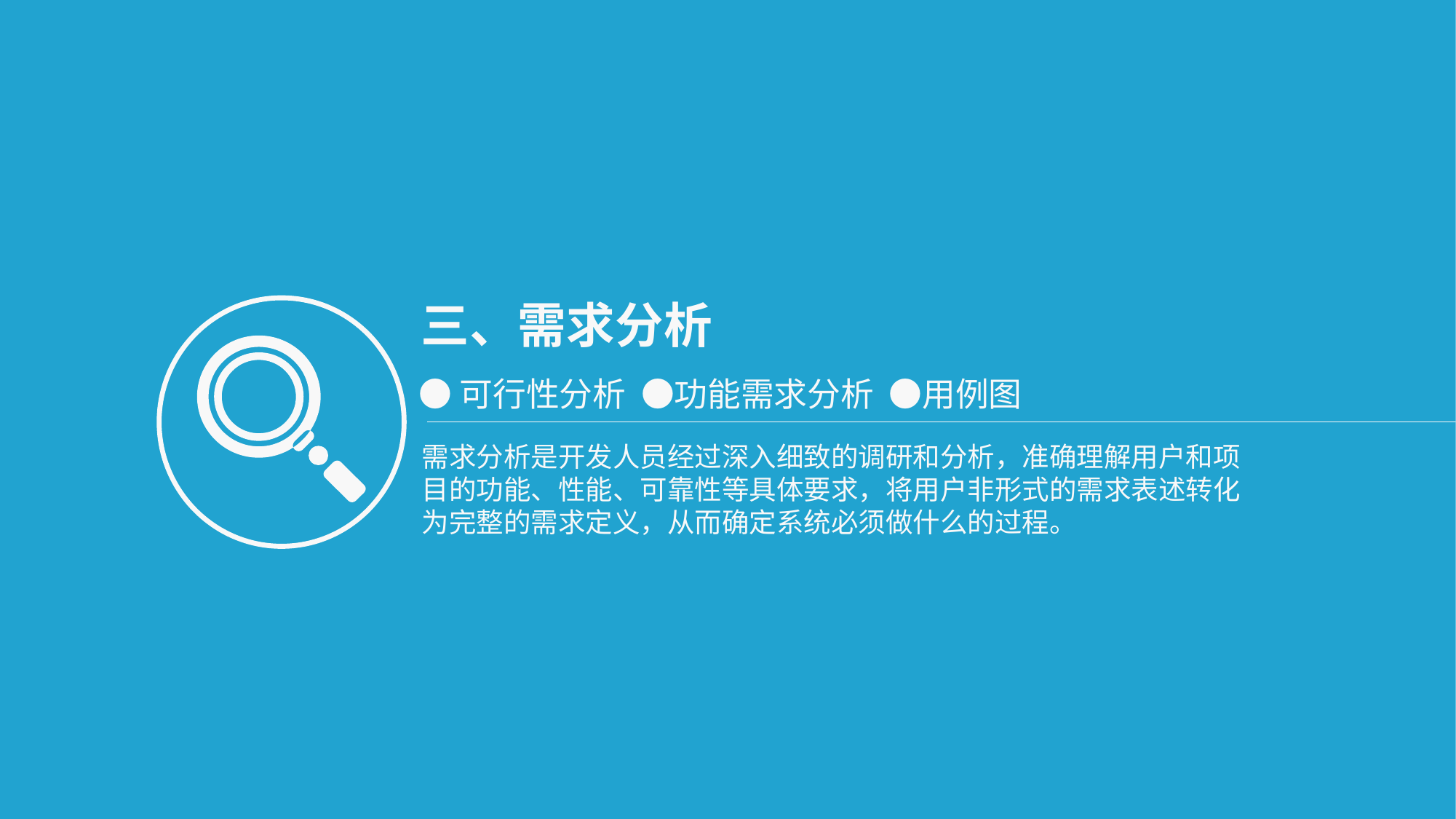

三、需求分析
●可行性分析  ●功能需求分析  ●用例图
需求分析是开发人员经过深入细致的调研和分析，准确理解用户和项目的功能、性能、可靠性等具体要求，将用户非形式的需求表述转化为完整的需求定义，从而确定系统必须做什么的过程。